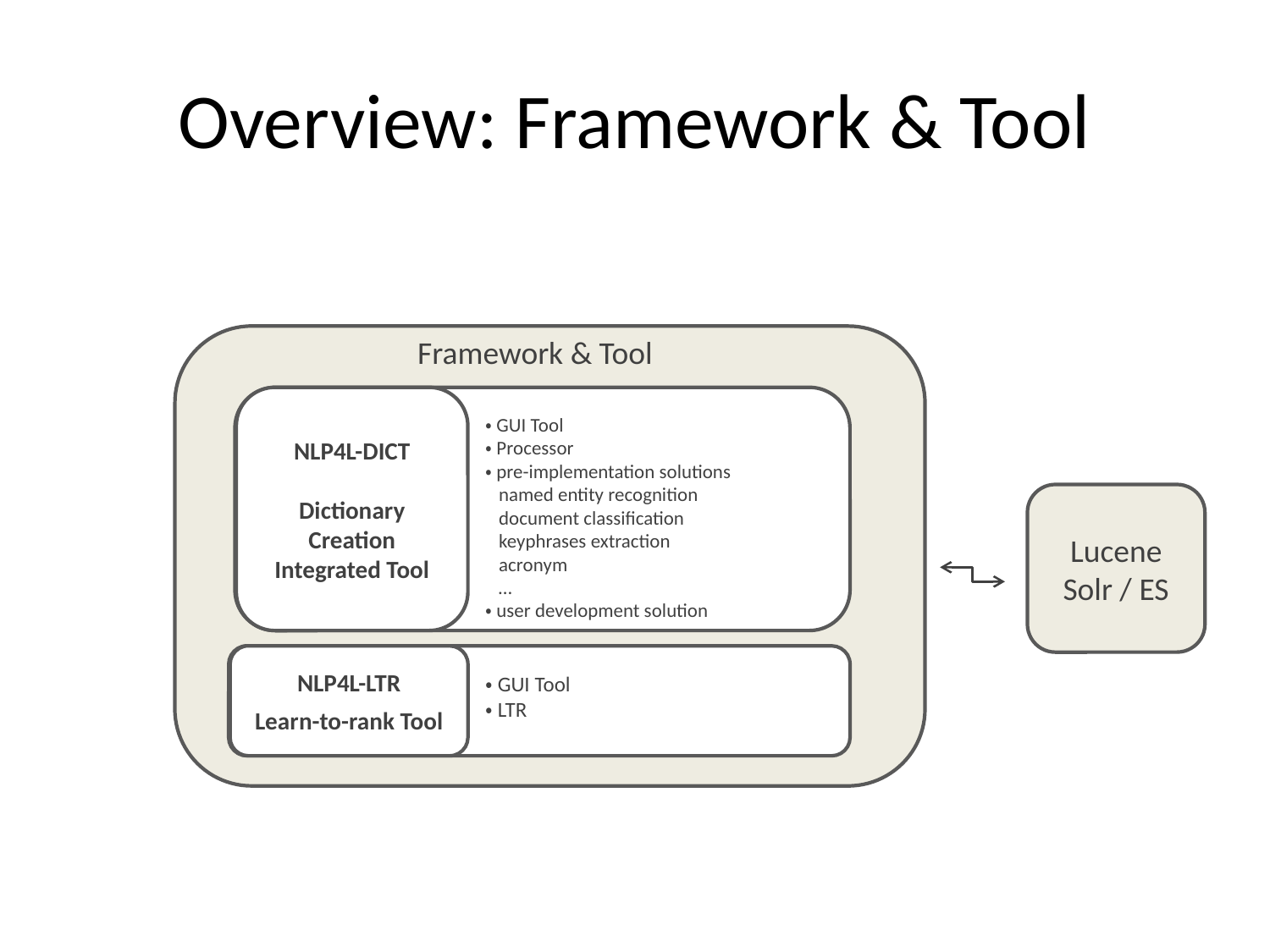

# Overview: Framework & Tool

Framework & Tool

NLP4L-DICT

Dictionary Creation
Integrated Tool
・GUI Tool
・Processor
・pre-implementation solutions
   named entity recognition
   document classification
   keyphrases extraction
   acronym
   …
・user development solution
Lucene
Solr / ES

NLP4L-LTR

Learn-to-rank Tool
・GUI Tool
・LTR